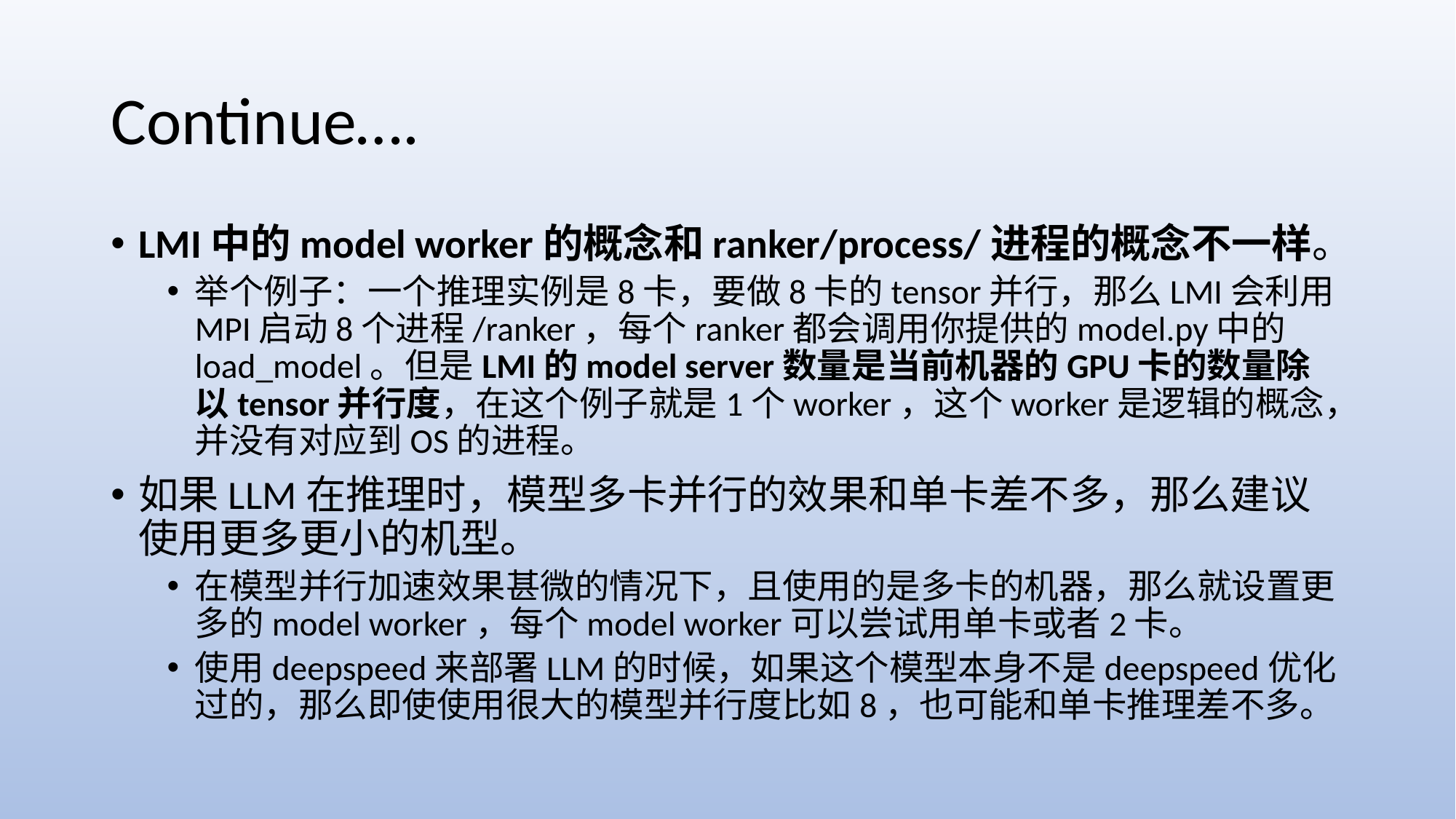

# Continue….
LMI中的model worker的概念和ranker/process/进程的概念不一样。
举个例子：一个推理实例是8卡，要做8卡的tensor并行，那么LMI会利用MPI启动8个进程/ranker，每个ranker都会调用你提供的model.py中的load_model。但是LMI的model server数量是当前机器的GPU卡的数量除以tensor并行度，在这个例子就是1个worker，这个worker是逻辑的概念，并没有对应到OS的进程。
如果LLM在推理时，模型多卡并行的效果和单卡差不多，那么建议使用更多更小的机型。
在模型并行加速效果甚微的情况下，且使用的是多卡的机器，那么就设置更多的model worker，每个model worker可以尝试用单卡或者2卡。
使用deepspeed来部署LLM的时候，如果这个模型本身不是deepspeed优化过的，那么即使使用很大的模型并行度比如8，也可能和单卡推理差不多。